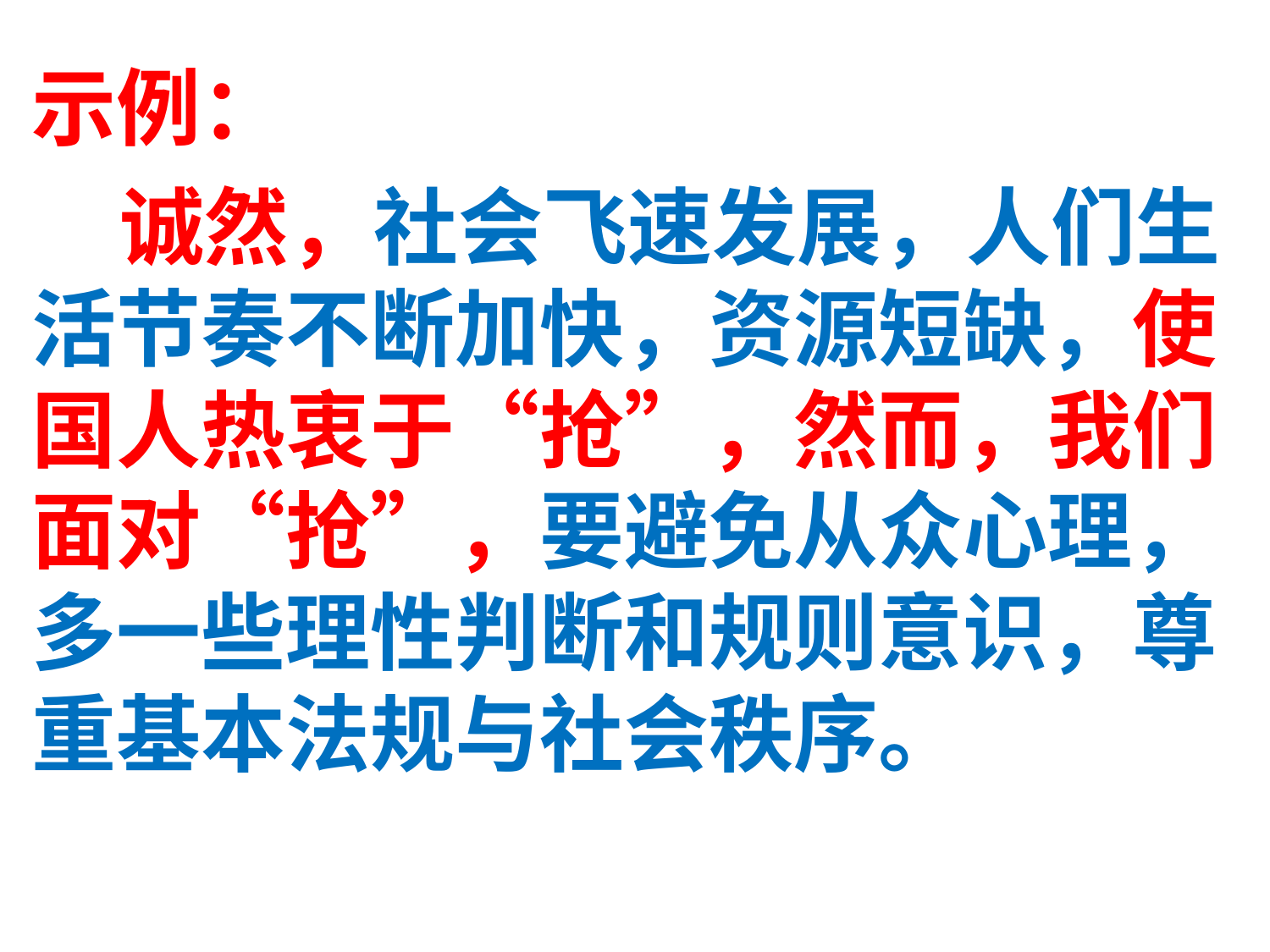

示例：
    诚然，社会飞速发展，人们生活节奏不断加快，资源短缺，使国人热衷于“抢”，然而，我们面对“抢”，要避免从众心理，多一些理性判断和规则意识，尊重基本法规与社会秩序。